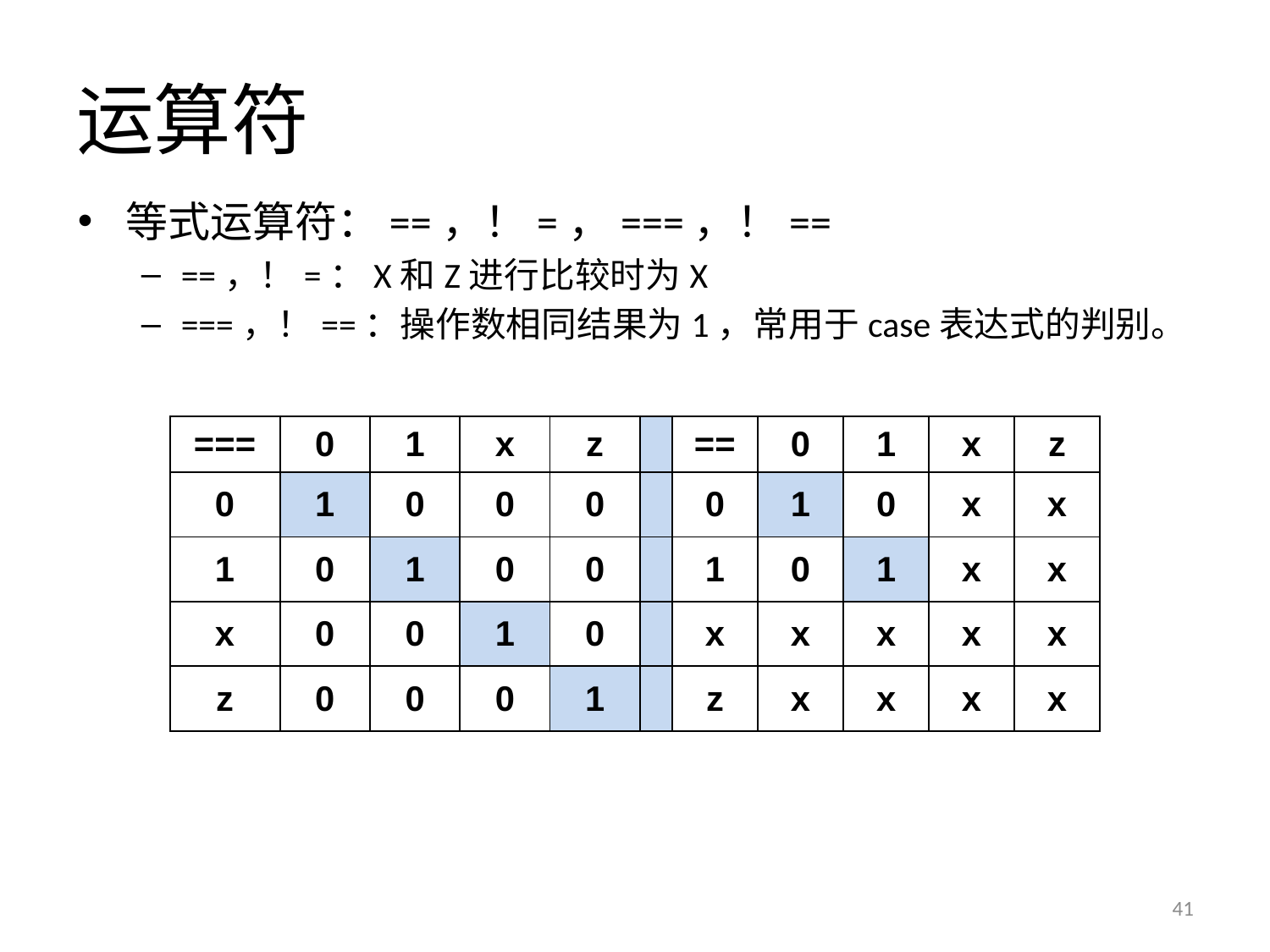

运算符
等式运算符：==，！=，===，！==
==，！=：X和Z进行比较时为X
===，！==：操作数相同结果为1，常用于case表达式的判别。
| === | 0 | 1 | x | z |  | == | 0 | 1 | x | z |
| --- | --- | --- | --- | --- | --- | --- | --- | --- | --- | --- |
| 0 | 1 | 0 | 0 | 0 |  | 0 | 1 | 0 | x | x |
| 1 | 0 | 1 | 0 | 0 |  | 1 | 0 | 1 | x | x |
| x | 0 | 0 | 1 | 0 |  | x | x | x | x | x |
| z | 0 | 0 | 0 | 1 |  | z | x | x | x | x |
41